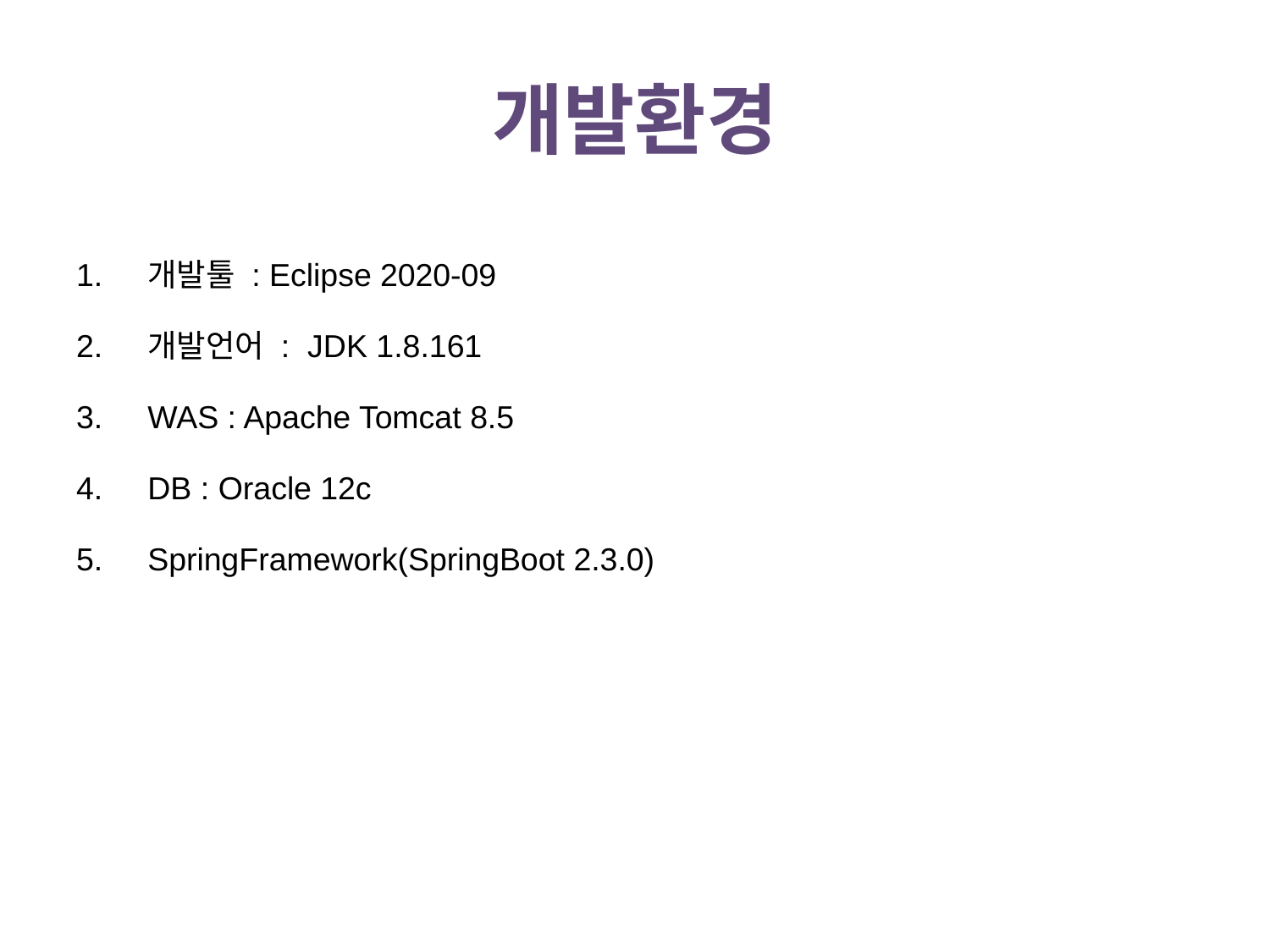

# 개발환경
개발툴 : Eclipse 2020-09
개발언어 :  JDK 1.8.161
WAS : Apache Tomcat 8.5
DB : Oracle 12c
SpringFramework(SpringBoot 2.3.0)